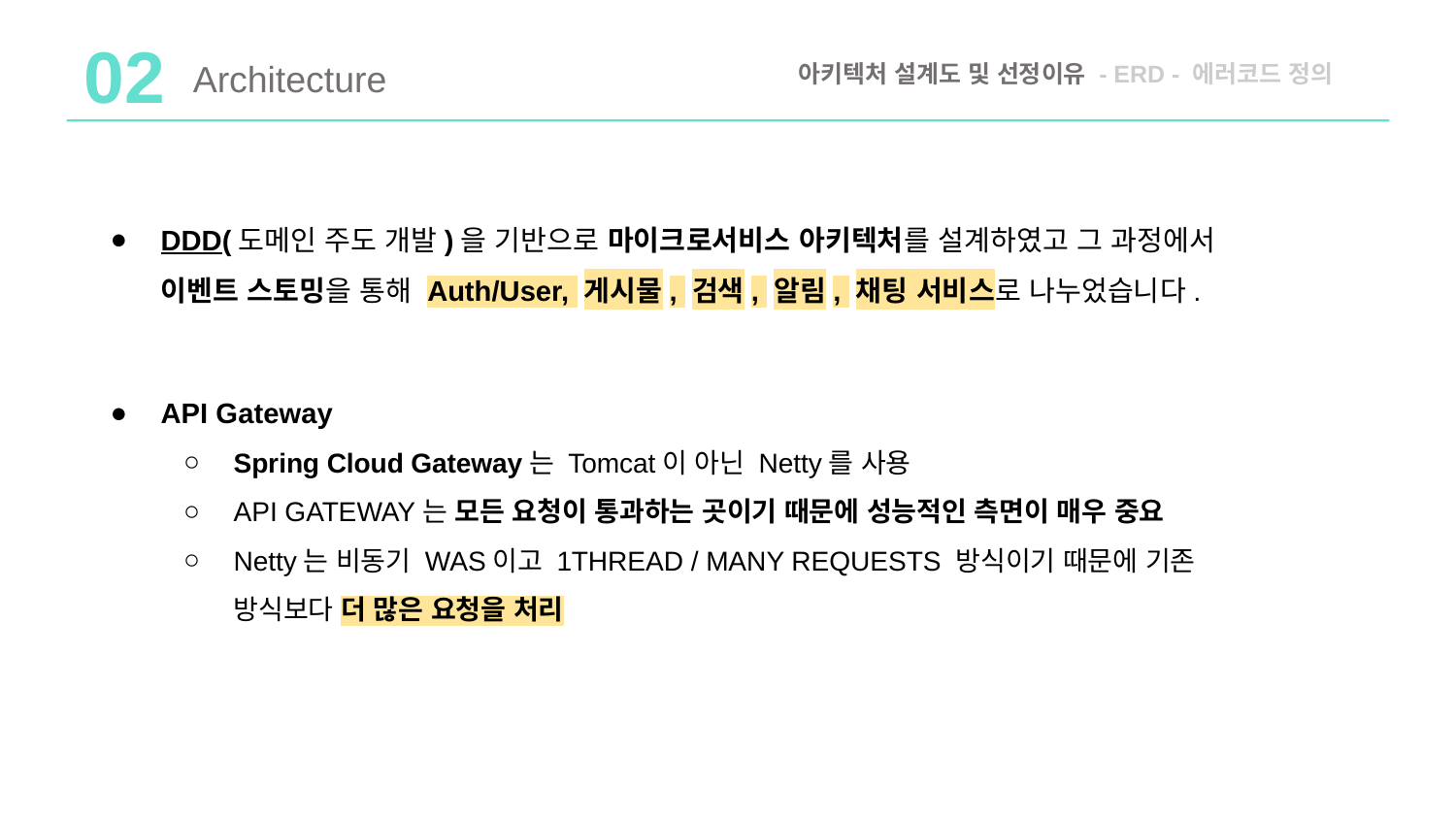

02
Architecture
아키텍처 설계도 및 선정이유 - ERD - 에러코드 정의

DDD(도메인 주도 개발)을 기반으로 마이크로서비스 아키텍처를 설계하였고 그 과정에서 이벤트 스토밍을 통해 Auth/User, 게시물, 검색, 알림, 채팅 서비스로 나누었습니다.

API Gateway
Spring Cloud Gateway는 Tomcat이 아닌 Netty를 사용
API GATEWAY는 모든 요청이 통과하는 곳이기 때문에 성능적인 측면이 매우 중요
Netty는 비동기 WAS이고 1THREAD / MANY REQUESTS 방식이기 때문에 기존 방식보다 더 많은 요청을 처리